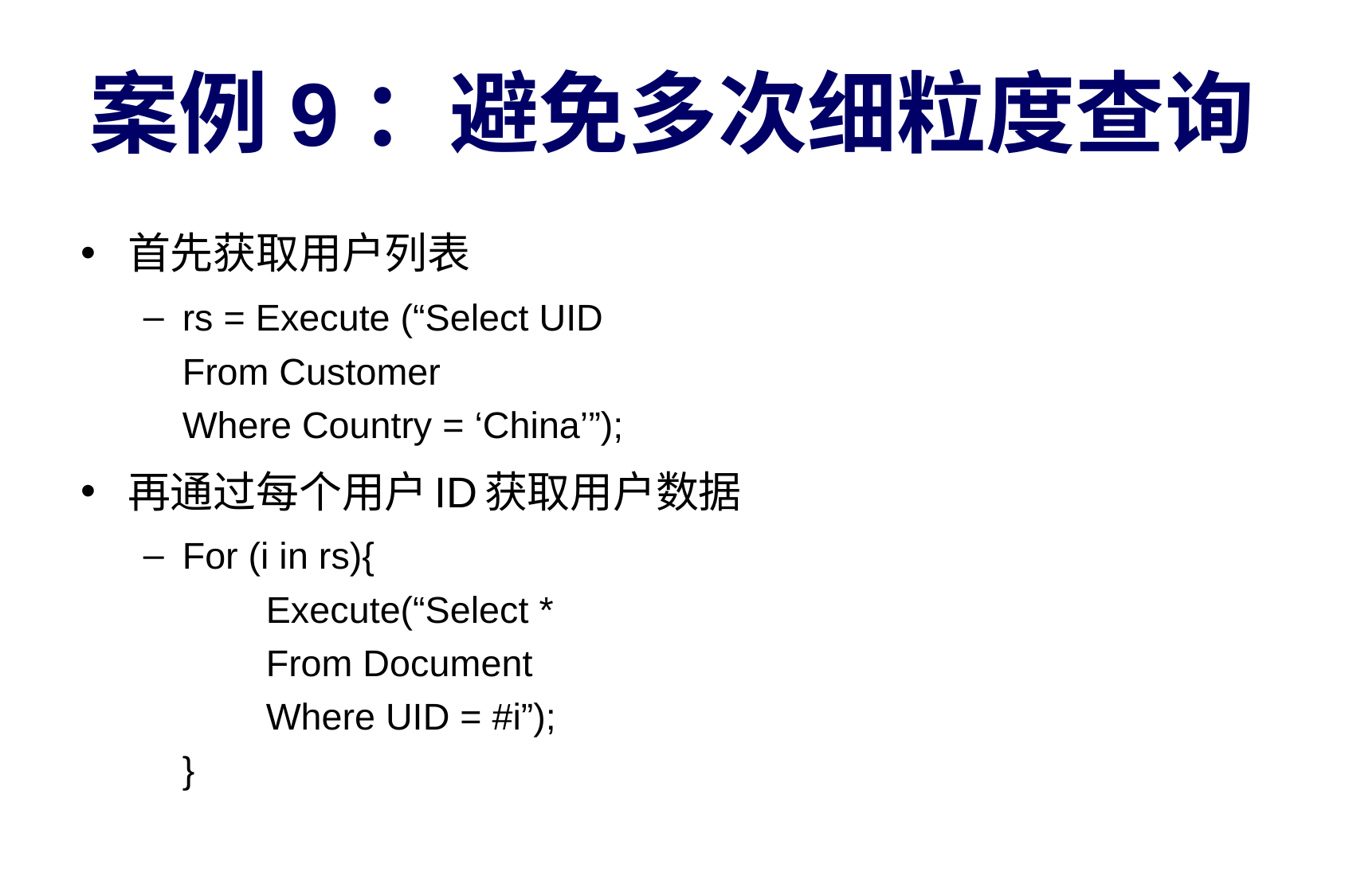

# 案例9：避免多次细粒度查询
首先获取用户列表
rs = Execute (“Select UID
From Customer
Where Country = ‘China’”);
再通过每个用户ID获取用户数据
For (i in rs){
	Execute(“Select *
	From Document
	Where UID = #i”);
}